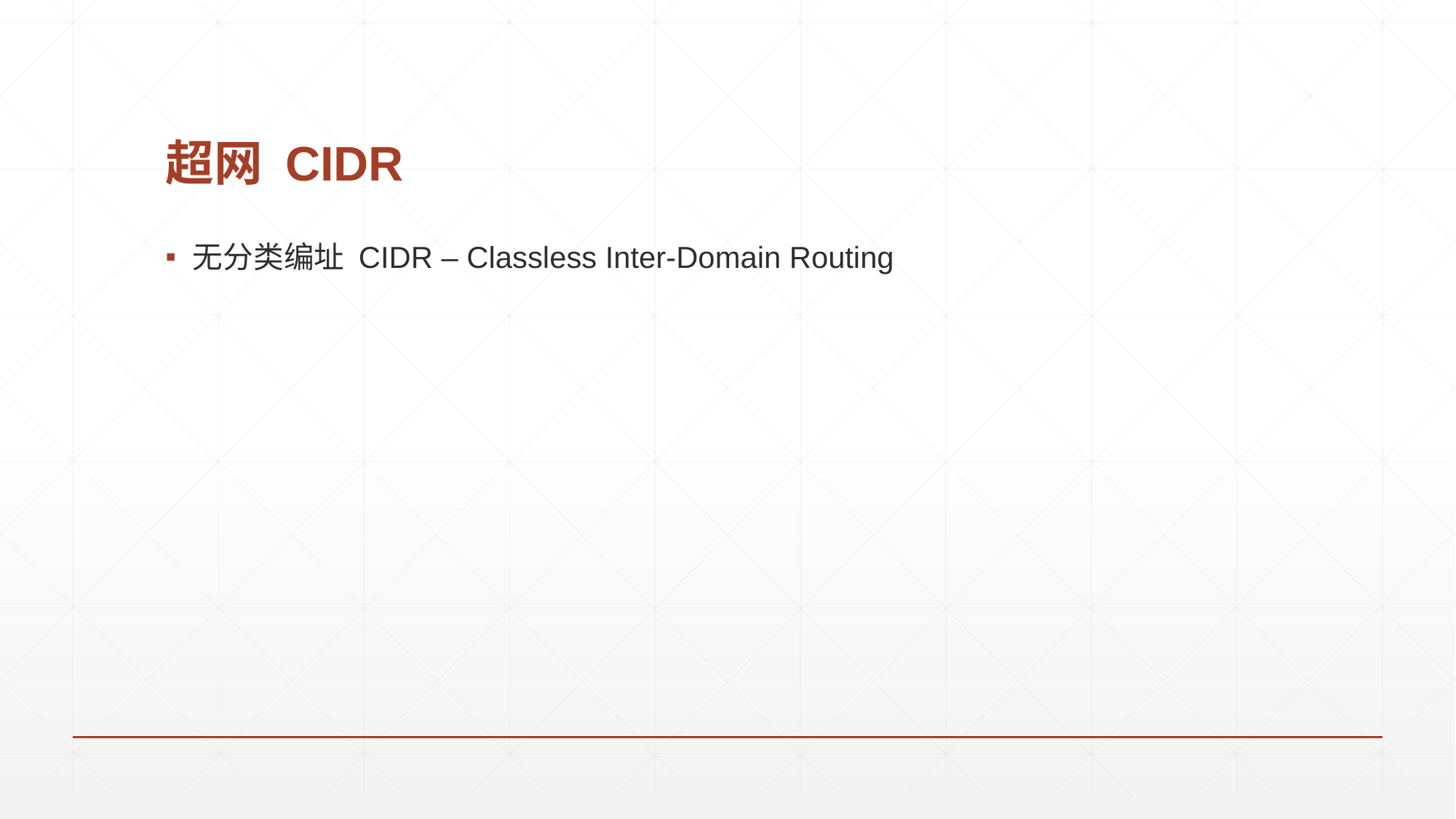

# 超网 CIDR
无分类编址 CIDR – Classless Inter-Domain Routing